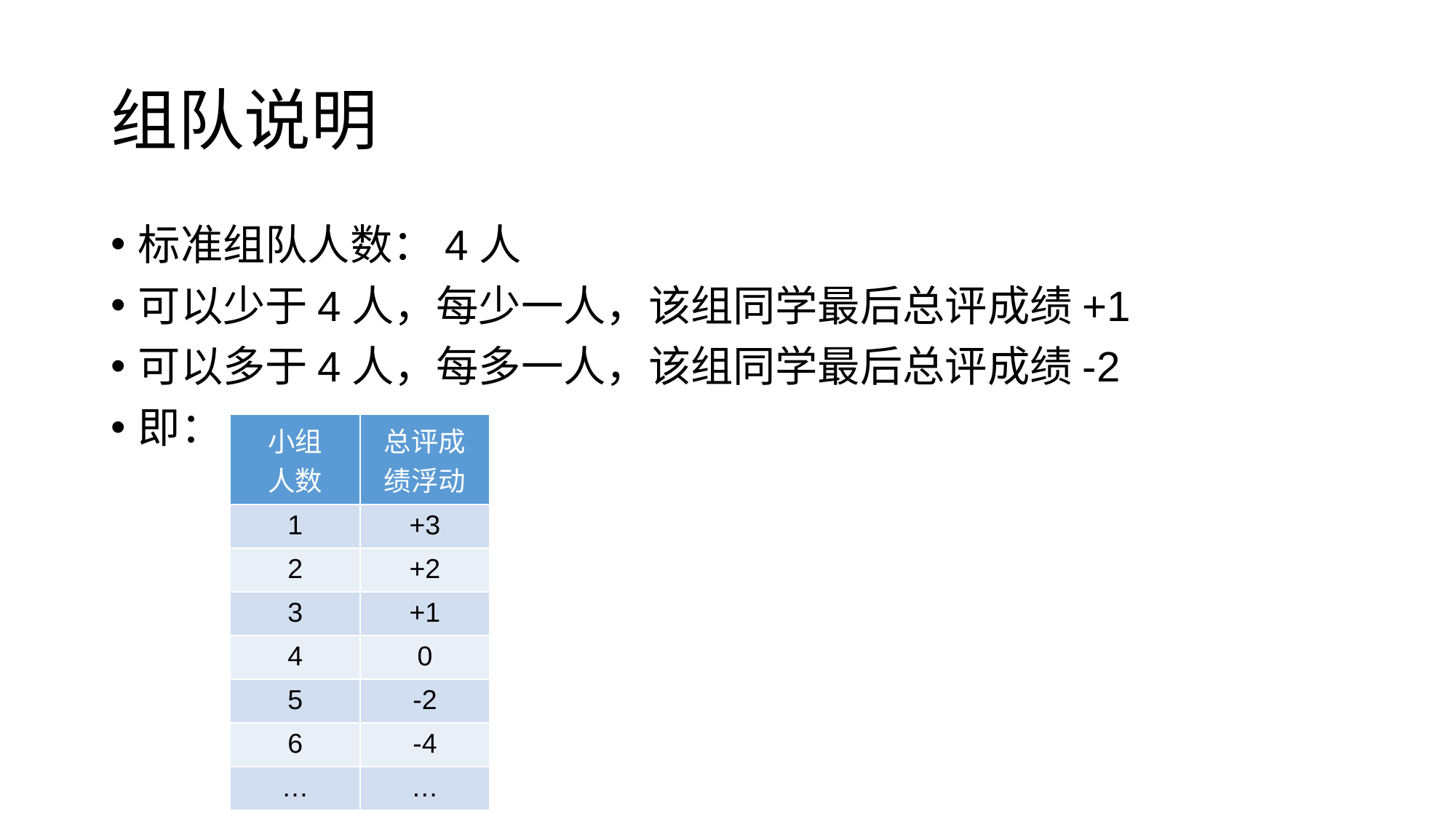

# 组队说明
标准组队人数：4人
可以少于4人，每少一人，该组同学最后总评成绩+1
可以多于4人，每多一人，该组同学最后总评成绩-2
即：
| 小组 人数 | 总评成绩浮动 |
| --- | --- |
| 1 | +3 |
| 2 | +2 |
| 3 | +1 |
| 4 | 0 |
| 5 | -2 |
| 6 | -4 |
| … | … |